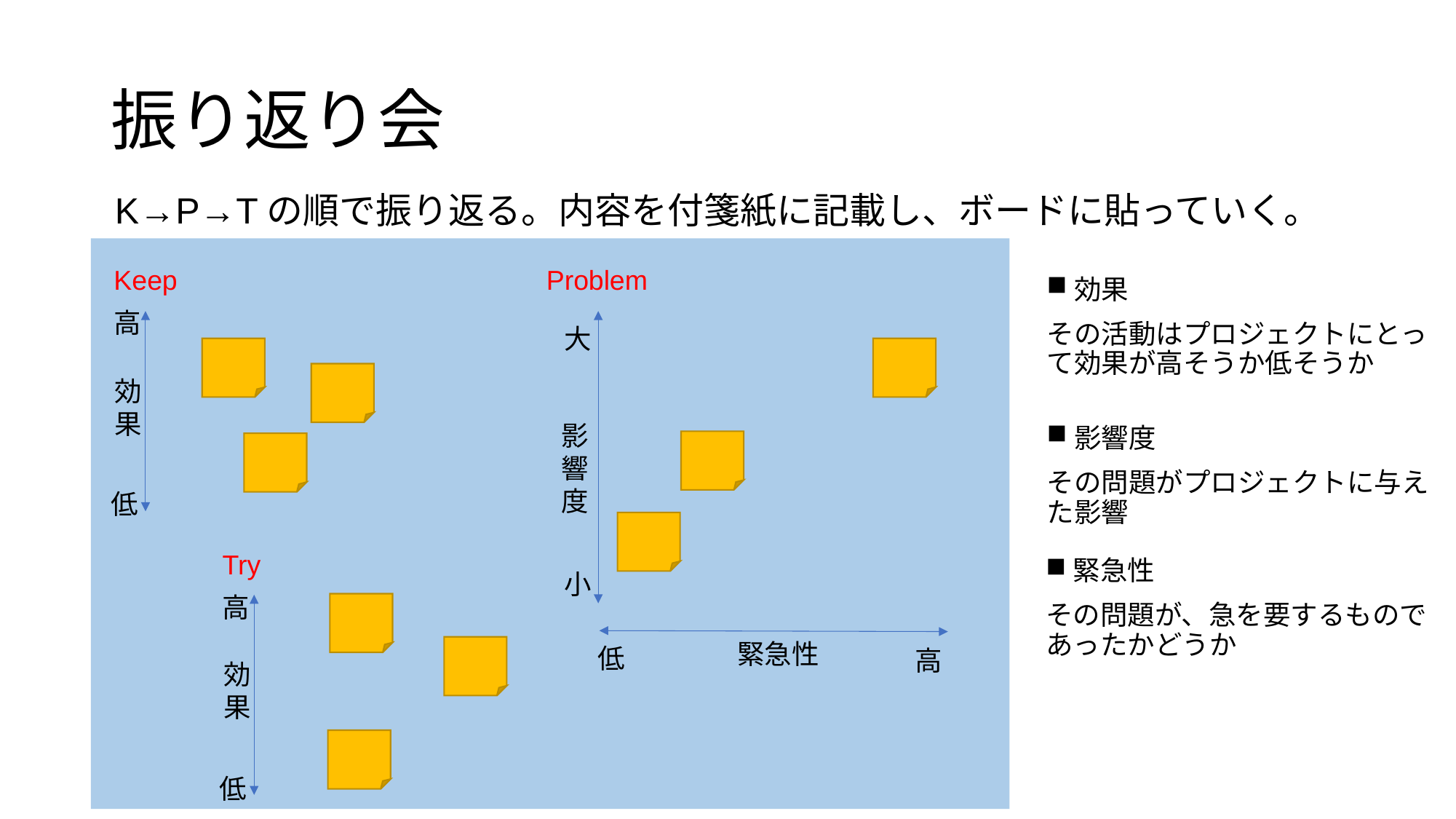

# 振り返り会
K→P→Tの順で振り返る。内容を付箋紙に記載し、ボードに貼っていく。

Problem
Keep
効果
その活動はプロジェクトにとって効果が高そうか低そうか
高
大

効
果
影響度
影響度
その問題がプロジェクトに与えた影響

低

Try
緊急性
その問題が、急を要するものであったかどうか
小
高

緊急性
低

高
効
果

低